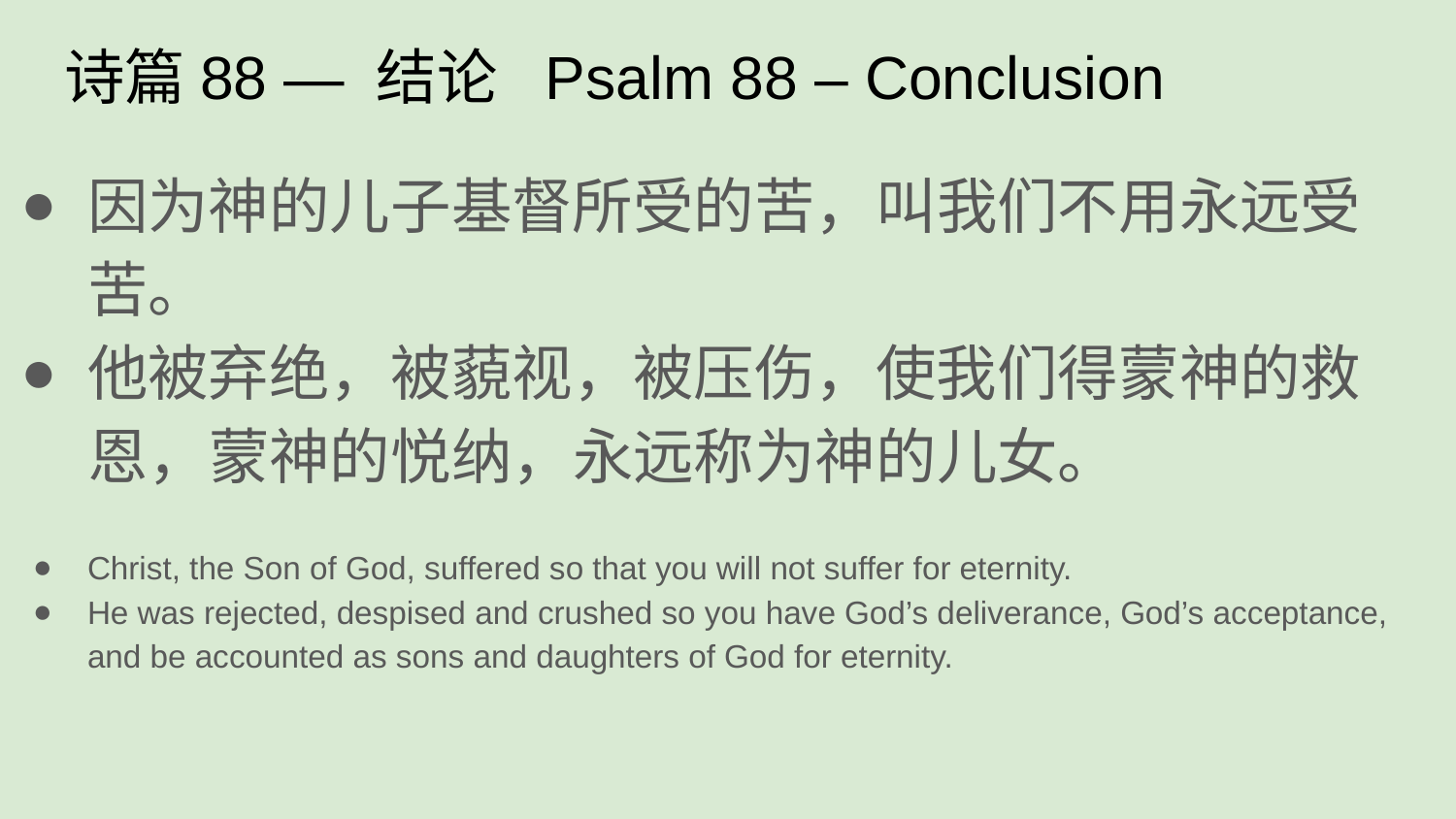

# 诗篇88 — 结论  Psalm 88 – Conclusion
因为神的儿子基督所受的苦，叫我们不用永远受苦。
他被弃绝，被藐视，被压伤，使我们得蒙神的救恩，蒙神的悦纳，永远称为神的儿女。

Christ, the Son of God, suffered so that you will not suffer for eternity.
He was rejected, despised and crushed so you have God’s deliverance, God’s acceptance, and be accounted as sons and daughters of God for eternity.